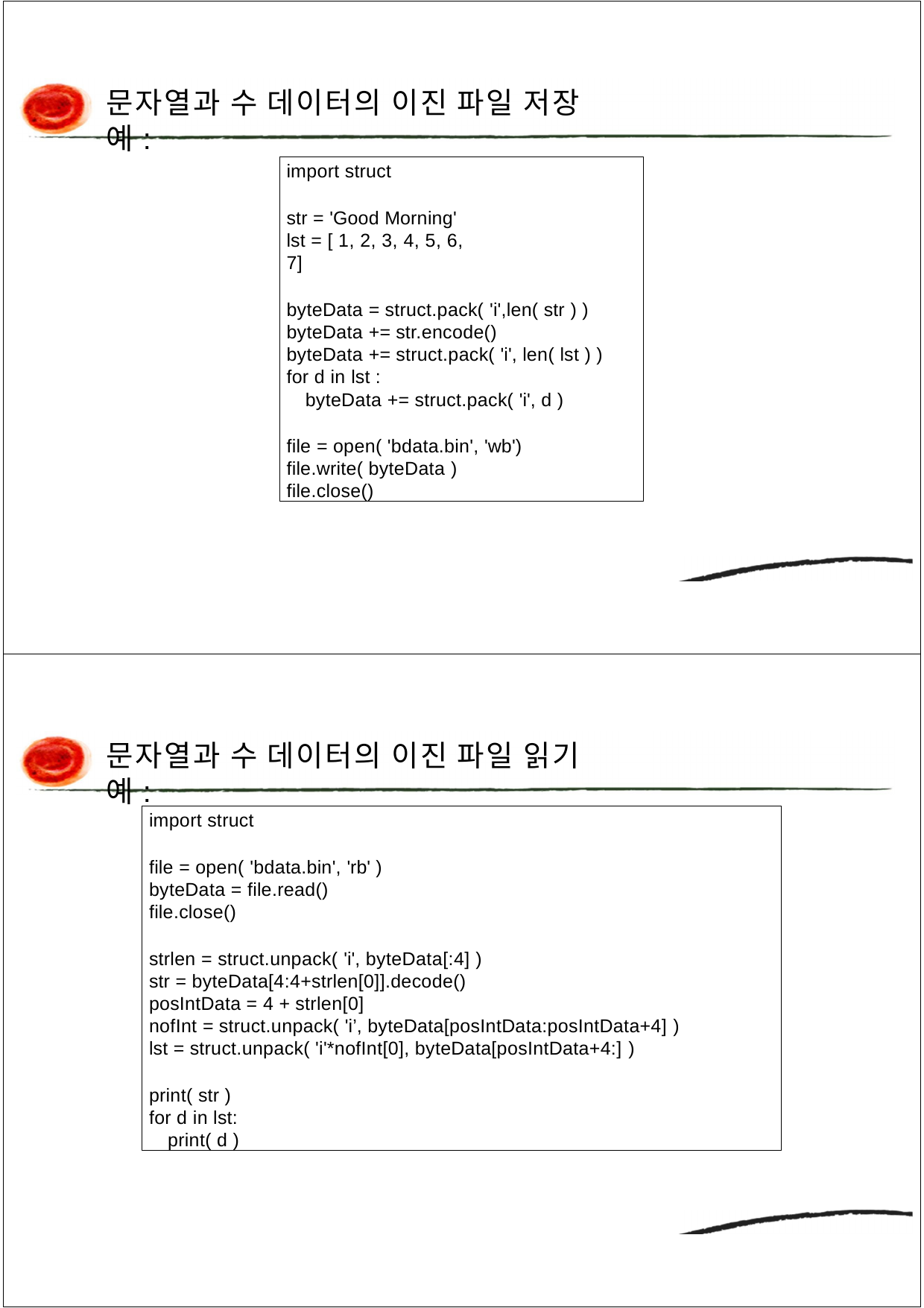

문자열과 수 데이터의 이진 파일 저장 예:
import struct

str = 'Good Morning'  lst = [ 1, 2, 3, 4, 5, 6, 7]

byteData = struct.pack( 'i',len( str ) )  byteData += str.encode()
byteData += struct.pack( 'i', len( lst ) )  for d in lst :
byteData += struct.pack( 'i', d )

file = open( 'bdata.bin', 'wb')  file.write( byteData )  file.close()

문자열과 수 데이터의 이진 파일 읽기 예:
import struct

file = open( 'bdata.bin', 'rb' )  byteData = file.read()  file.close()

strlen = struct.unpack( 'i', byteData[:4] )  str = byteData[4:4+strlen[0]].decode()  posIntData = 4 + strlen[0]
nofInt = struct.unpack( 'i’, byteData[posIntData:posIntData+4] )  lst = struct.unpack( 'i'*nofInt[0], byteData[posIntData+4:] )

print( str )  for d in lst:
print( d )